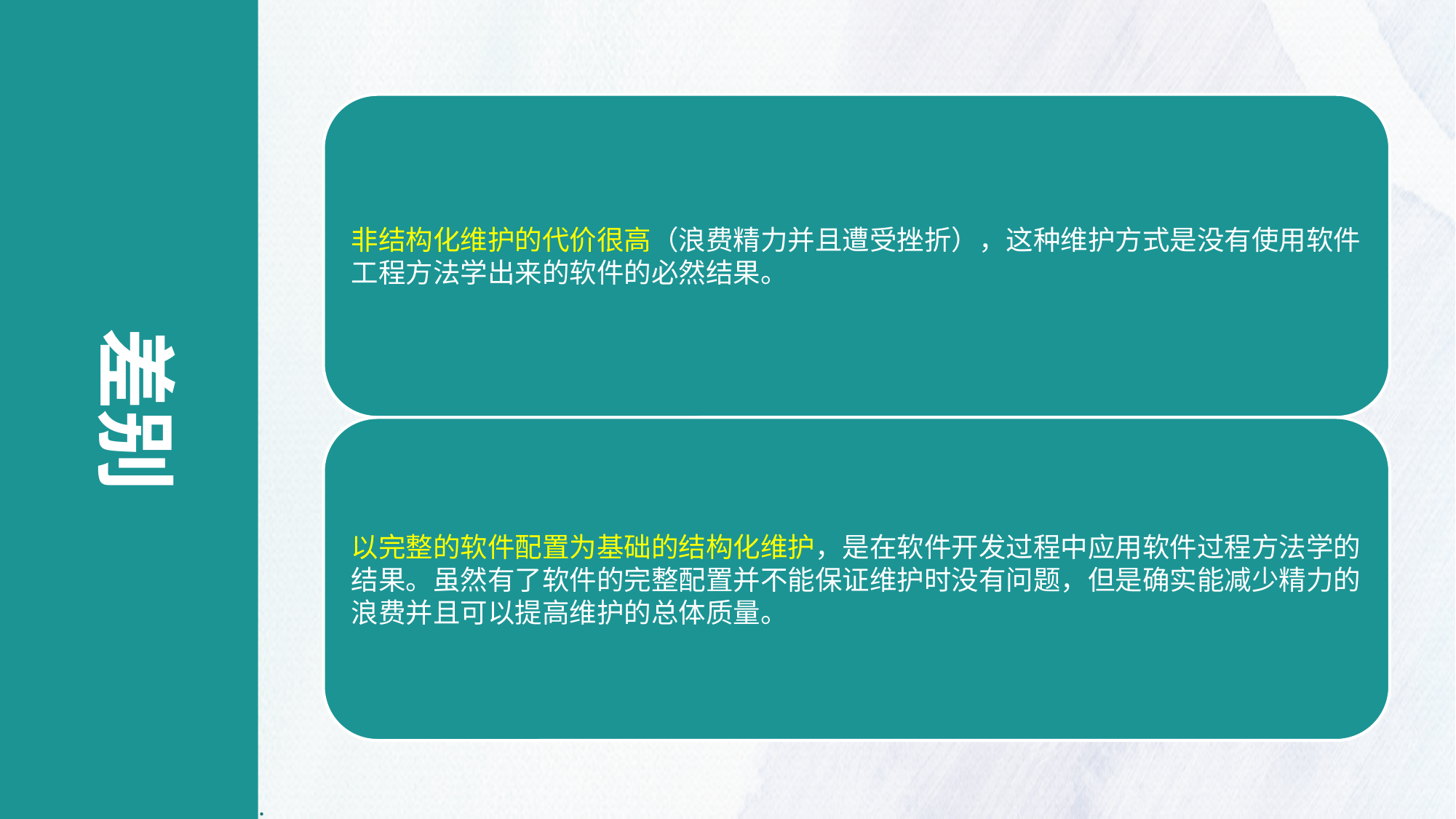

差别
非结构化维护的代价很高（浪费精力并且遭受挫折），这种维护方式是没有使用软件工程方法学出来的软件的必然结果。
以完整的软件配置为基础的结构化维护，是在软件开发过程中应用软件过程方法学的结果。虽然有了软件的完整配置并不能保证维护时没有问题，但是确实能减少精力的浪费并且可以提高维护的总体质量。